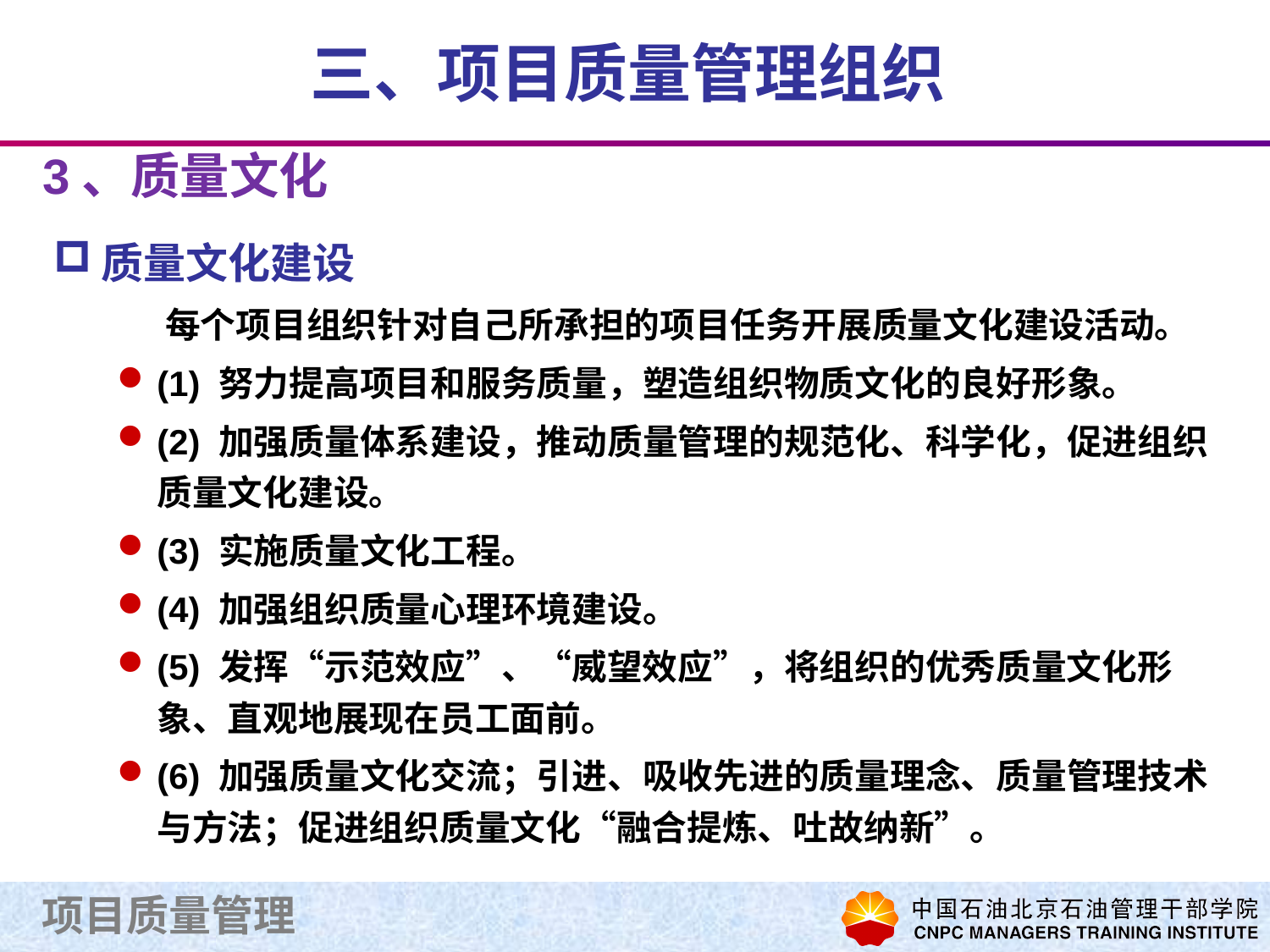

三、项目质量管理组织
3、质量文化
质量文化建设
每个项目组织针对自己所承担的项目任务开展质量文化建设活动。
(1) 努力提高项目和服务质量，塑造组织物质文化的良好形象。
(2) 加强质量体系建设，推动质量管理的规范化、科学化，促进组织质量文化建设。
(3) 实施质量文化工程。
(4) 加强组织质量心理环境建设。
(5) 发挥“示范效应”、“威望效应”，将组织的优秀质量文化形象、直观地展现在员工面前。
(6) 加强质量文化交流；引进、吸收先进的质量理念、质量管理技术与方法；促进组织质量文化“融合提炼、吐故纳新”。